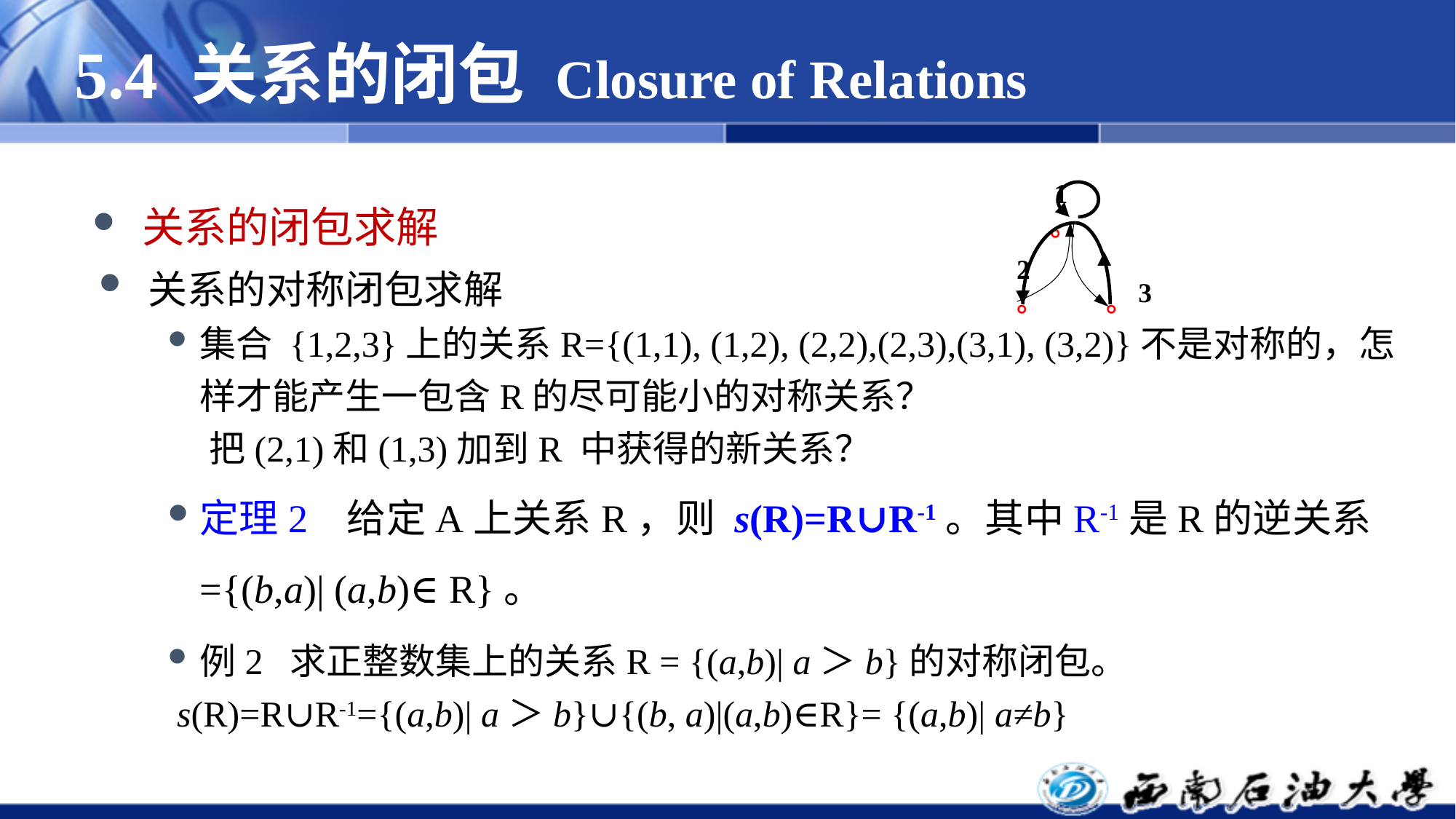

5.4 关系的闭包 Closure of Relations

1  。

2。
3
。

 关系的闭包求解
 关系的对称闭包求解
集合 {1,2,3}上的关系R={(1,1), (1,2), (2,2),(2,3),(3,1), (3,2)}不是对称的，怎样才能产生一包含R的尽可能小的对称关系？
    把(2,1)和(1,3)加到R 中获得的新关系？
定理2   给定A上关系R，则 s(R)=R∪R-1。其中R-1是R的逆关系={(b,a)| (a,b)∈R}。
例2  求正整数集上的关系R = {(a,b)| a＞b}的对称闭包。
 s(R)=R∪R-1={(a,b)| a＞b}∪{(b, a)|(a,b)∈R}= {(a,b)| a≠b}